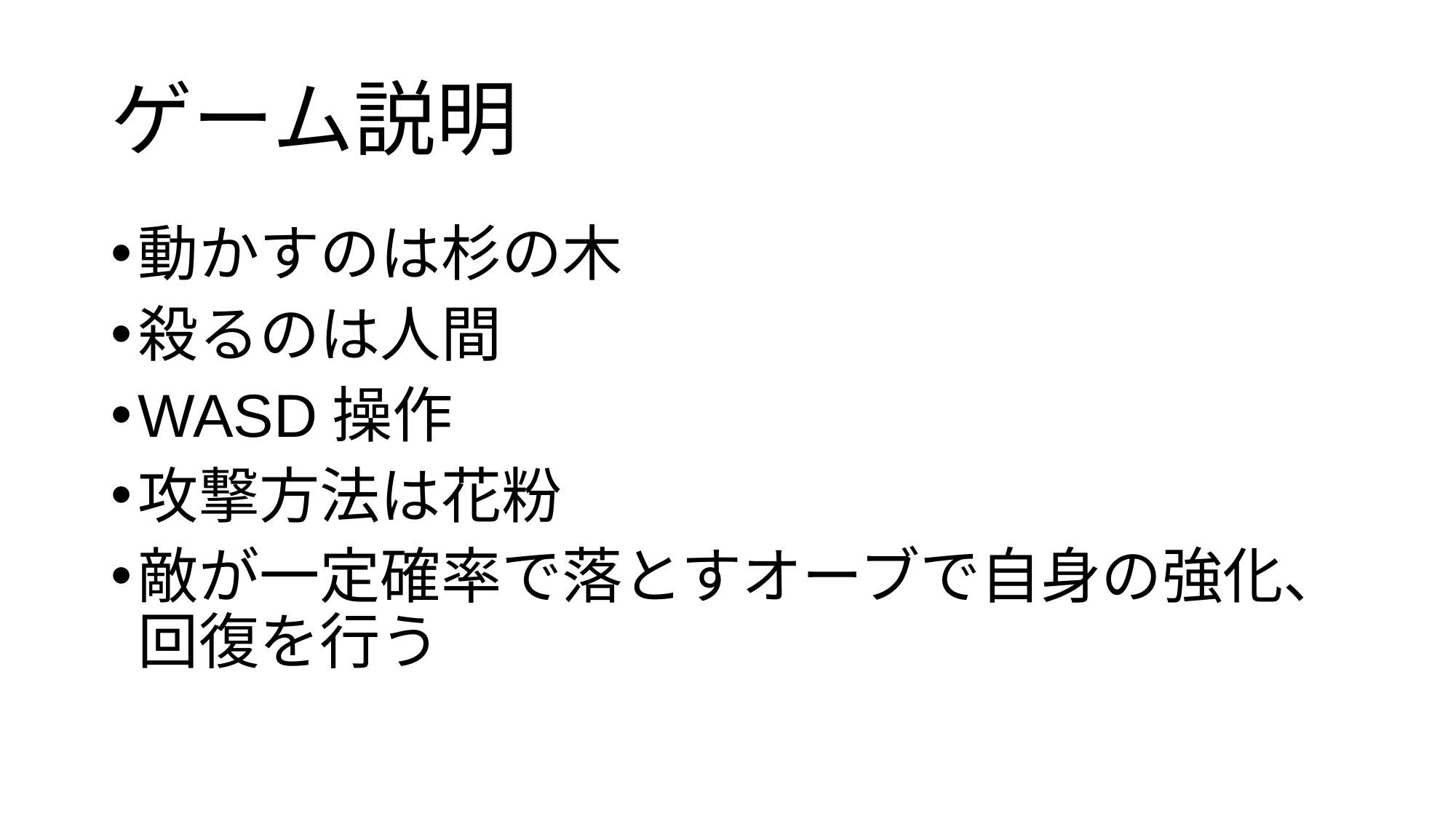

# ゲーム説明
動かすのは杉の木
殺るのは人間
WASD操作
攻撃方法は花粉
敵が一定確率で落とすオーブで自身の強化、回復を行う